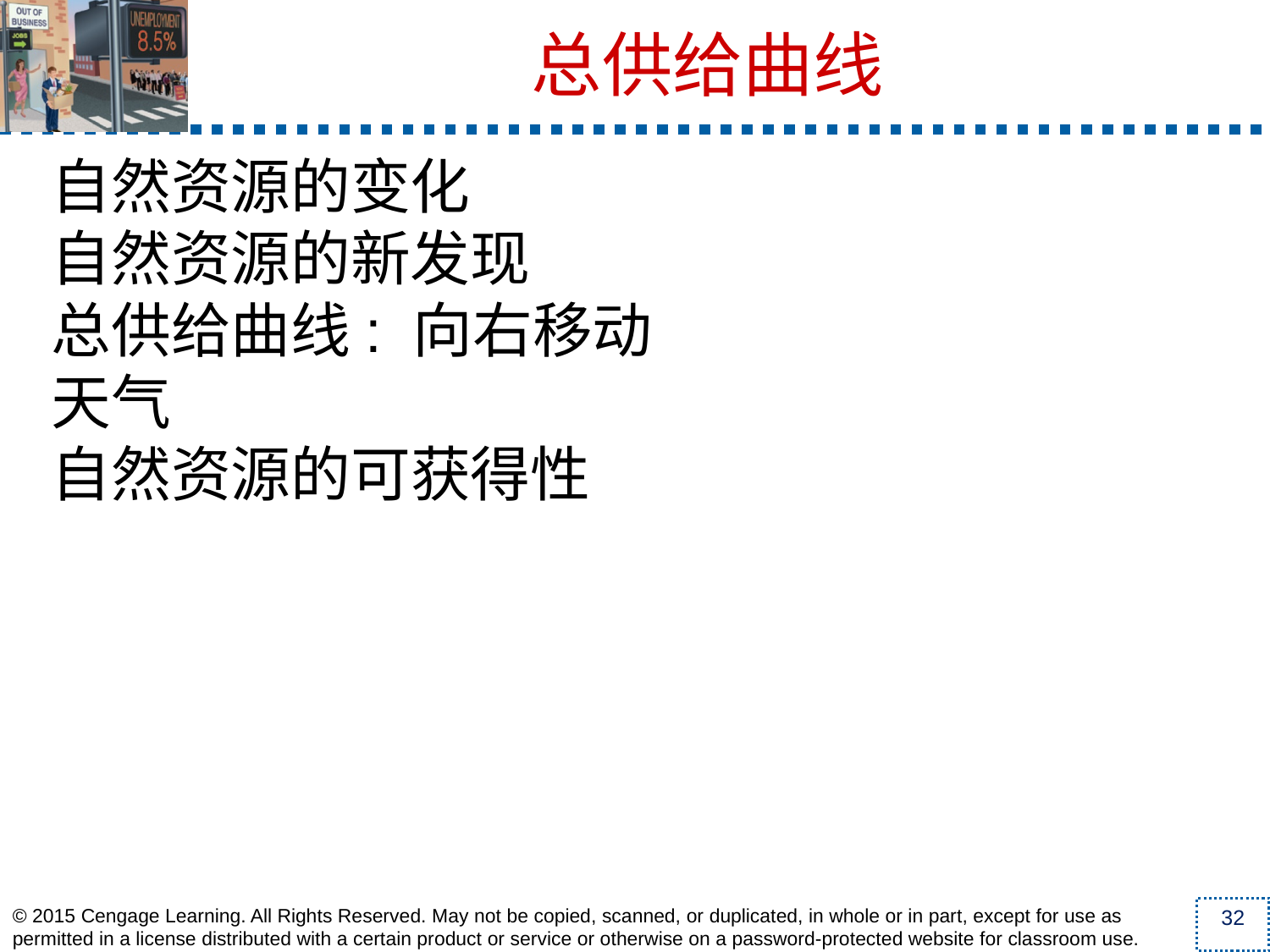

自然资源的变化
自然资源的新发现
总供给曲线: 向右移动
天气
自然资源的可获得性
总供给曲线
32
© 2015 Cengage Learning. All Rights Reserved. May not be copied, scanned, or duplicated, in whole or in part, except for use as permitted in a license distributed with a certain product or service or otherwise on a password-protected website for classroom use.